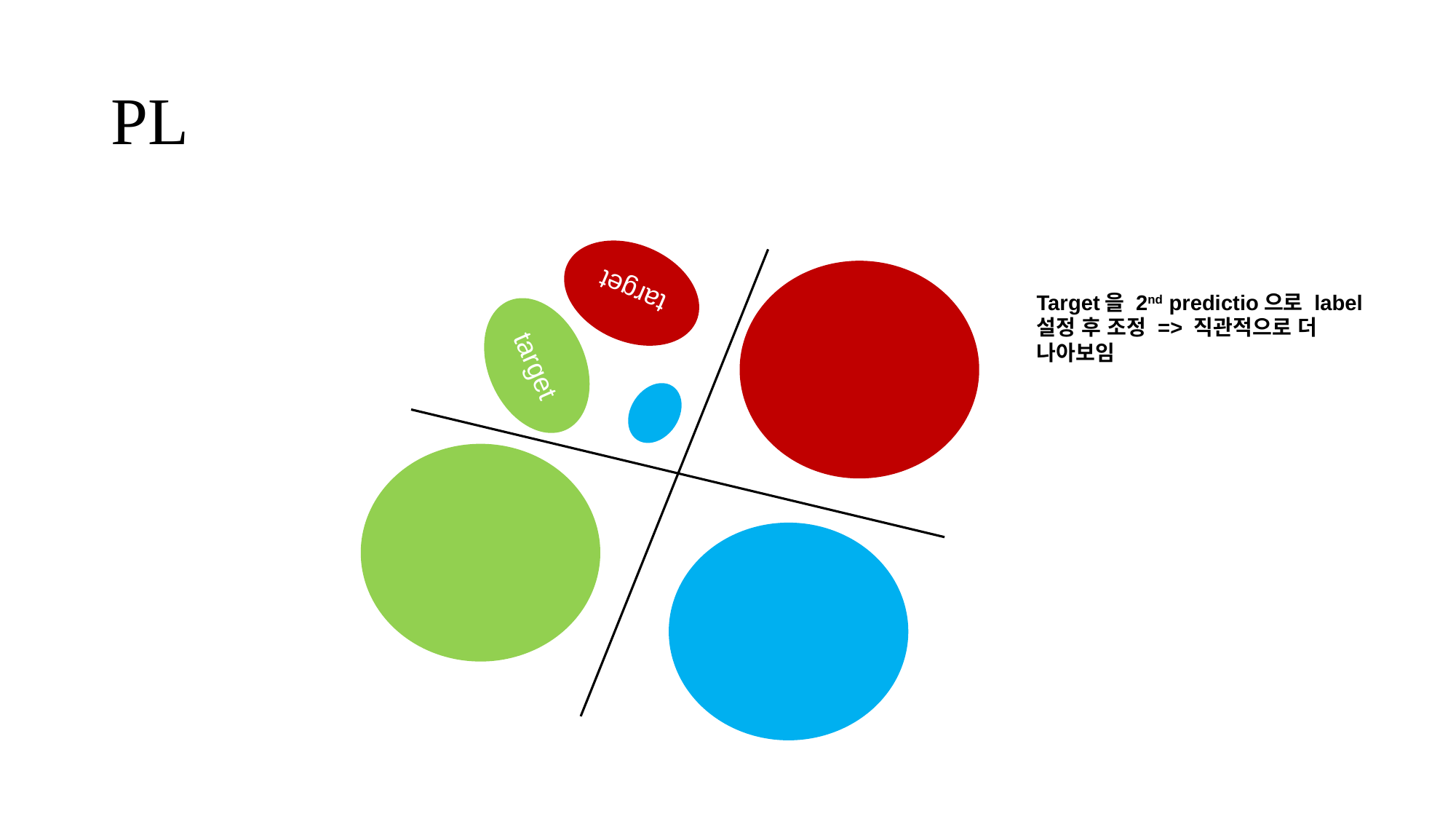

# PL
target

Target을 2nd predictio으로 label 설정 후 조정 => 직관적으로 더 나아보임
target